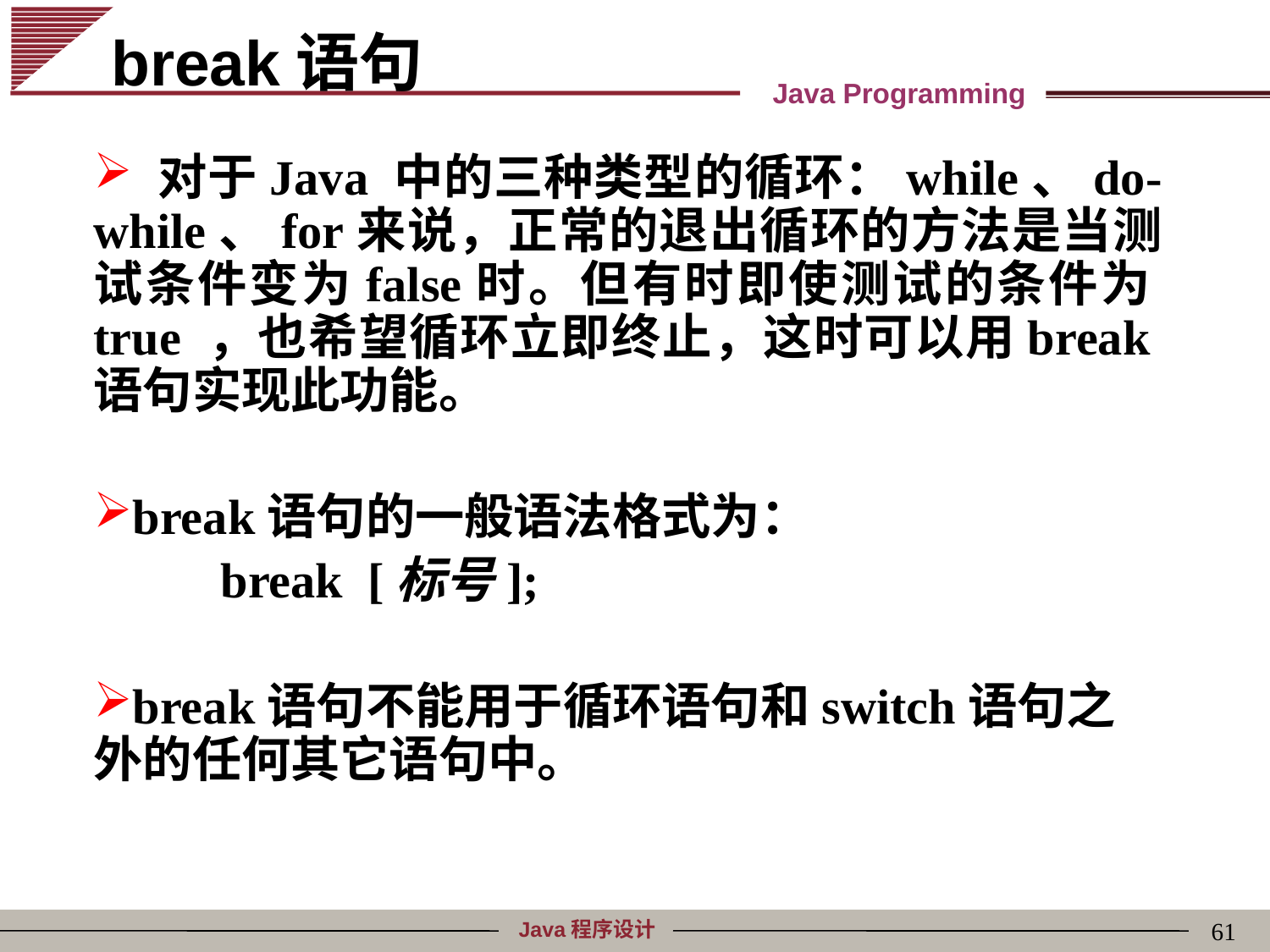

# break语句
 对于Java 中的三种类型的循环：while、do-while、for来说，正常的退出循环的方法是当测试条件变为false时。但有时即使测试的条件为true ，也希望循环立即终止，这时可以用break语句实现此功能。

break语句的一般语法格式为：
	break  [标号];

break语句不能用于循环语句和switch语句之外的任何其它语句中。